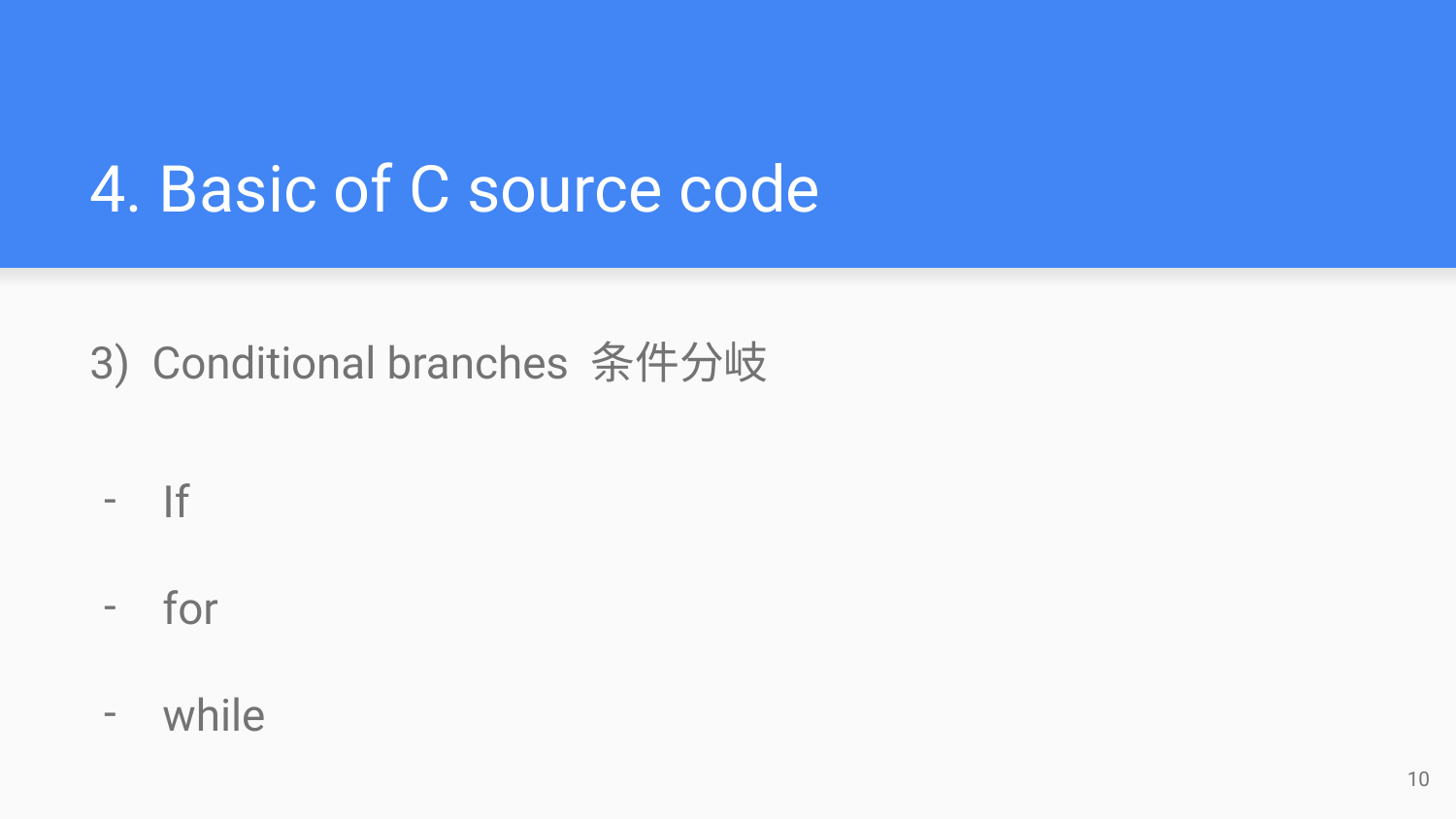

# 4. Basic of C source code
3)  Conditional branches 条件分岐
If
for
while
10